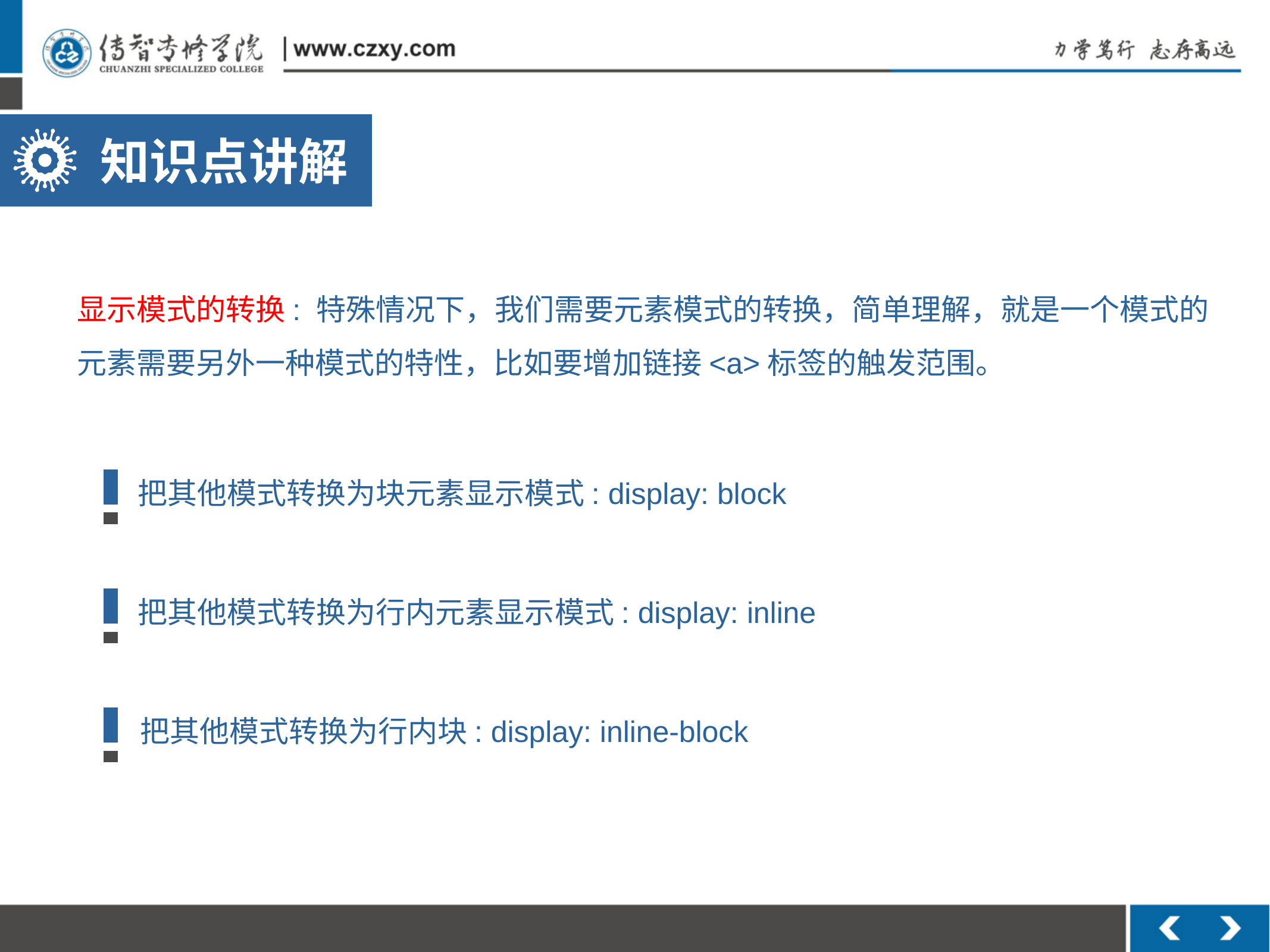

知识点讲解
显示模式的转换: 特殊情况下，我们需要元素模式的转换，简单理解，就是一个模式的
元素需要另外一种模式的特性，比如要增加链接<a>标签的触发范围。

把其他模式转换为块元素显示模式: display: block

把其他模式转换为行内元素显示模式: display: inline

把其他模式转换为行内块: display: inline-block